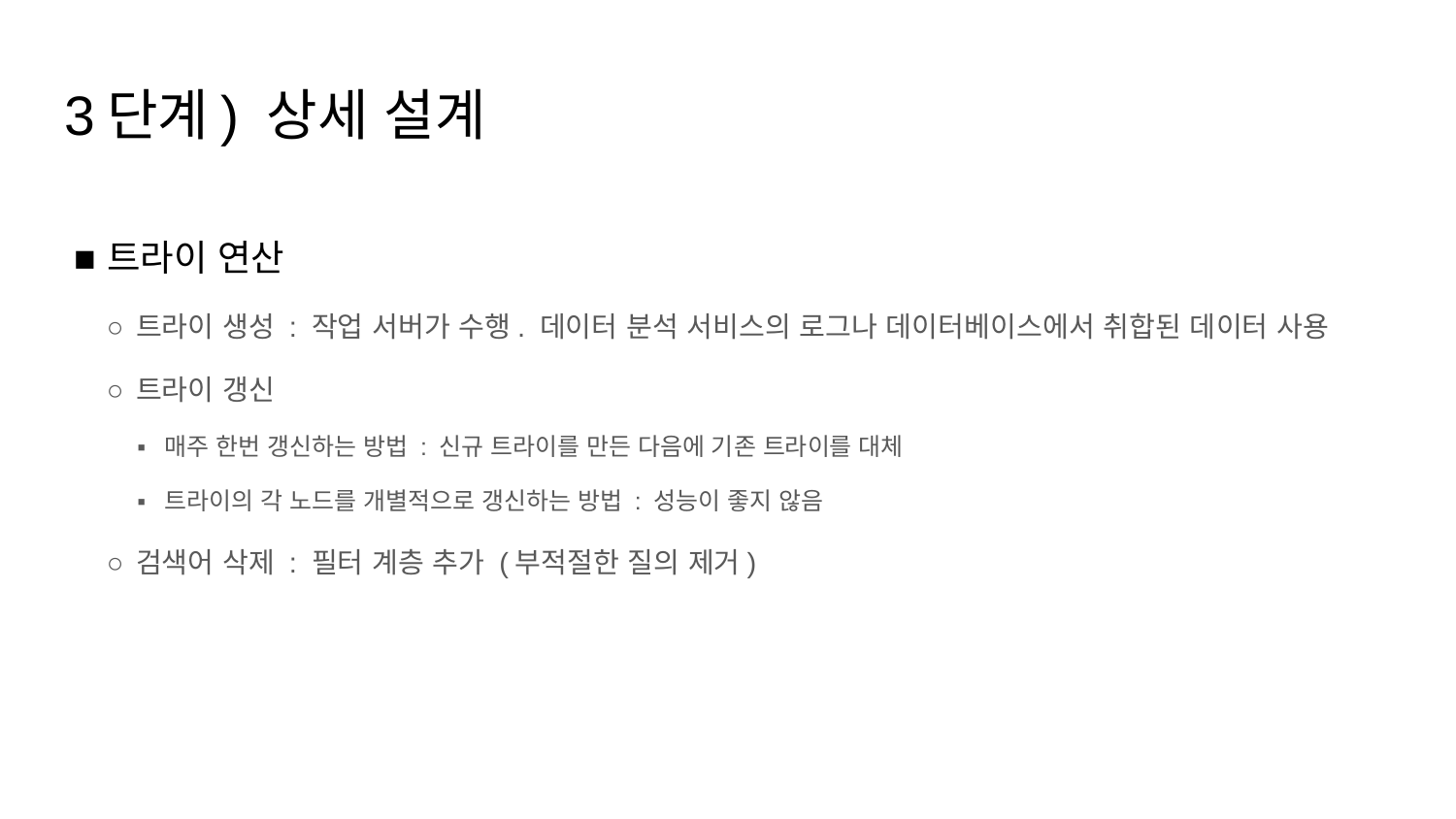

# 3단계) 상세 설계
트라이 연산
트라이 생성 : 작업 서버가 수행. 데이터 분석 서비스의 로그나 데이터베이스에서 취합된 데이터 사용
트라이 갱신
매주 한번 갱신하는 방법 : 신규 트라이를 만든 다음에 기존 트라이를 대체
트라이의 각 노드를 개별적으로 갱신하는 방법 : 성능이 좋지 않음
검색어 삭제 : 필터 계층 추가 (부적절한 질의 제거)